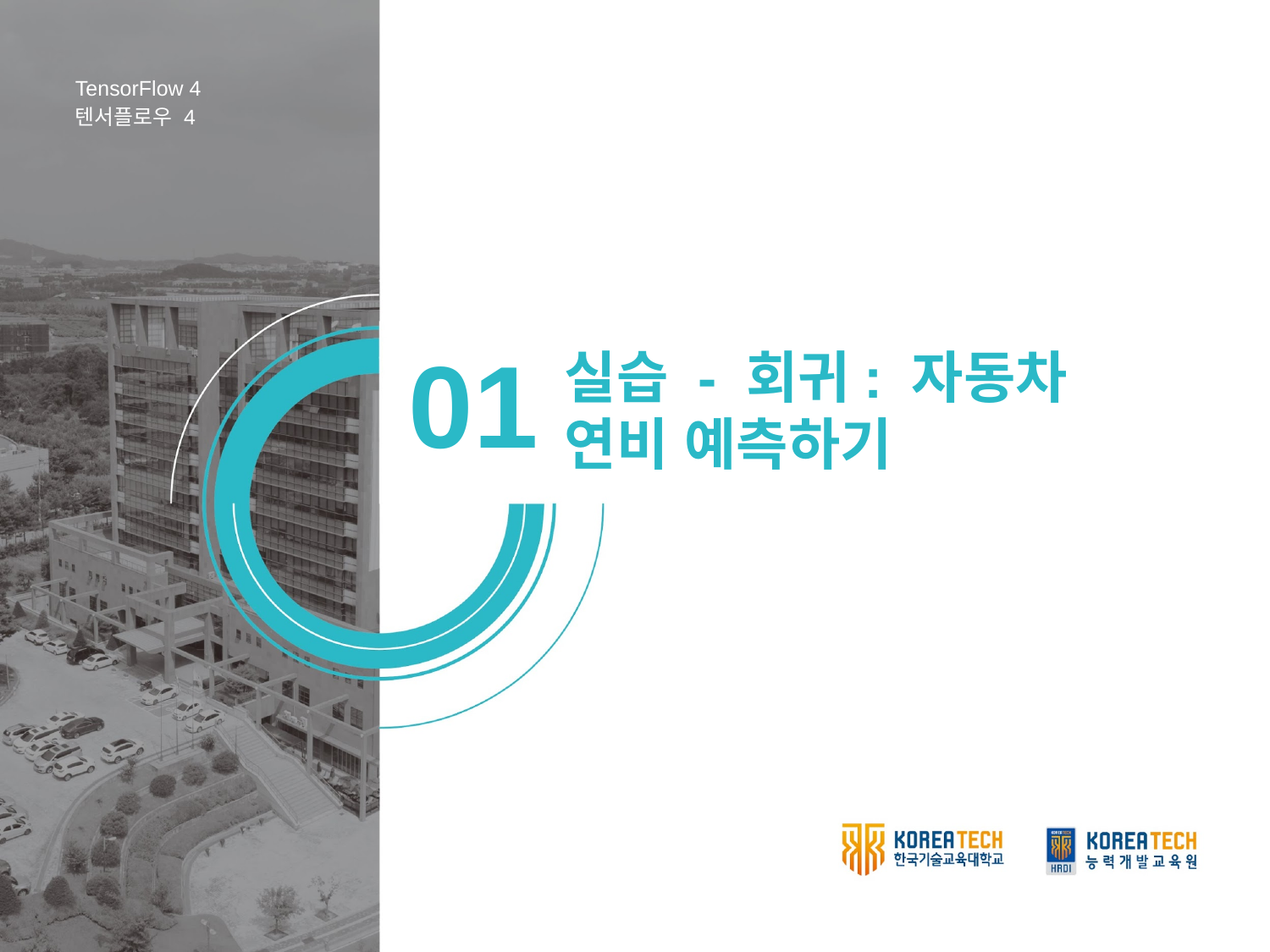

TensorFlow 4
텐서플로우 4
01
실습 - 회귀: 자동차 연비 예측하기